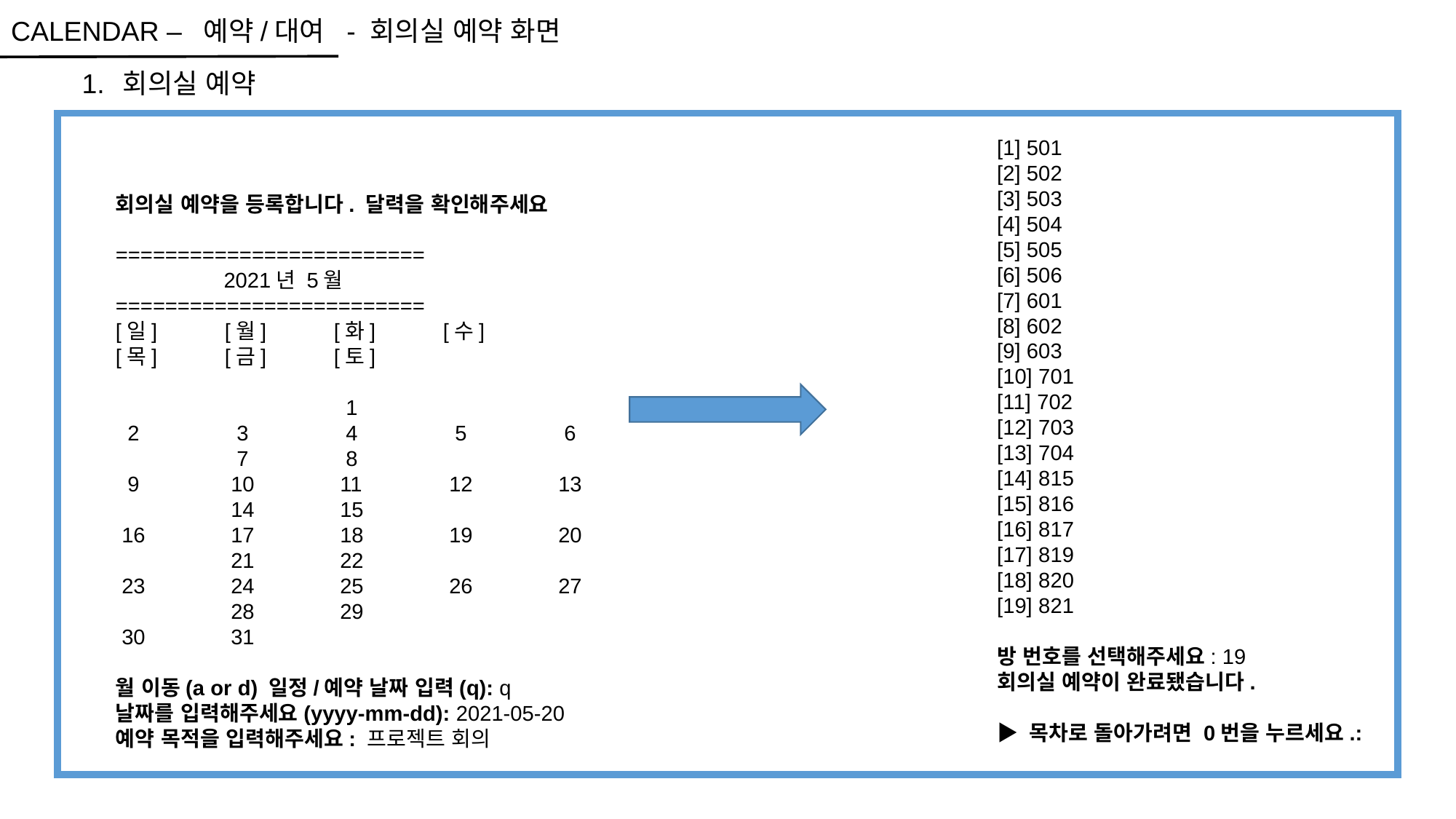

CALENDAR –  예약/대여  - 회의실 예약 화면
회의실 예약

[1] 501
[2] 502
[3] 503
[4] 504
[5] 505
[6] 506
[7] 601
[8] 602
[9] 603
[10] 701
[11] 702
[12] 703
[13] 704
[14] 815
[15] 816
[16] 817
[17] 819
[18] 820
[19] 821

방 번호를 선택해주세요: 19
회의실 예약이 완료됐습니다.

▶ 목차로 돌아가려면 0번을 누르세요.:

회의실 예약을 등록합니다. 달력을 확인해주세요

=========================
                  2021년 5월
=========================
[일]	[월]	[화]	[수]	[목]	[금]	[토]
						  1
  2	  3	  4	  5	  6	  7	  8
  9	 10	 11	 12	 13	 14	 15
 16	 17	 18	 19	 20	 21	 22
 23	 24	 25	 26	 27	 28	 29
 30	 31

월 이동(a or d) 일정/예약 날짜 입력(q): q
날짜를 입력해주세요(yyyy-mm-dd): 2021-05-20
예약 목적을 입력해주세요: 프로젝트 회의